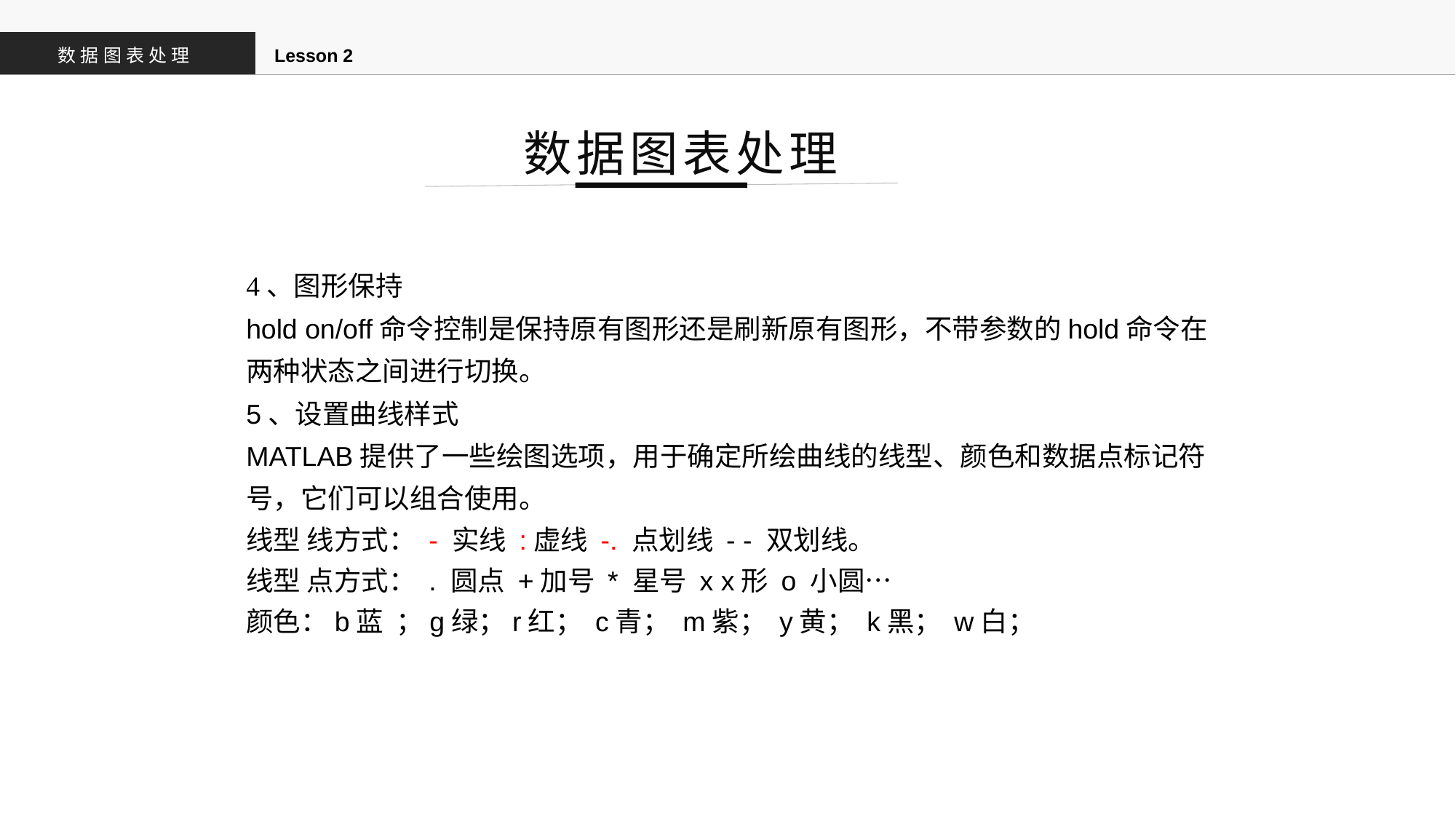

数据图表处理
Lesson 2
数据图表处理

4、图形保持
hold on/off命令控制是保持原有图形还是刷新原有图形，不带参数的hold命令在两种状态之间进行切换。
5、设置曲线样式
MATLAB提供了一些绘图选项，用于确定所绘曲线的线型、颜色和数据点标记符号，它们可以组合使用。
线型 线方式： - 实线 :虚线 -. 点划线 - - 双划线。
线型 点方式： . 圆点 +加号 * 星号 x x形 o 小圆…
颜色：b蓝  ；g绿；r红； c青； m紫； y黄； k黑； w白；